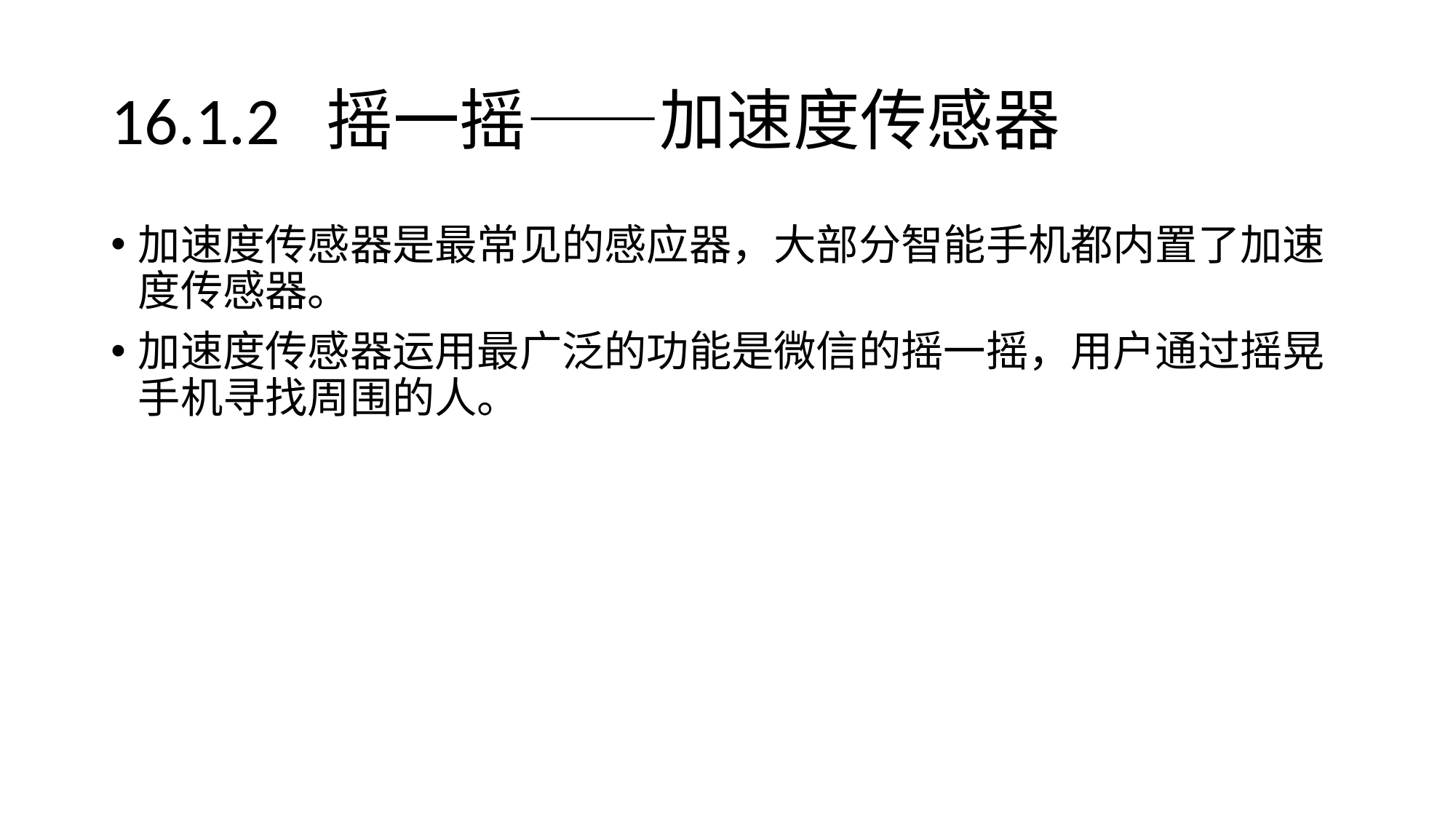

# 16.1.2  摇一摇——加速度传感器
加速度传感器是最常见的感应器，大部分智能手机都内置了加速度传感器。
加速度传感器运用最广泛的功能是微信的摇一摇，用户通过摇晃手机寻找周围的人。